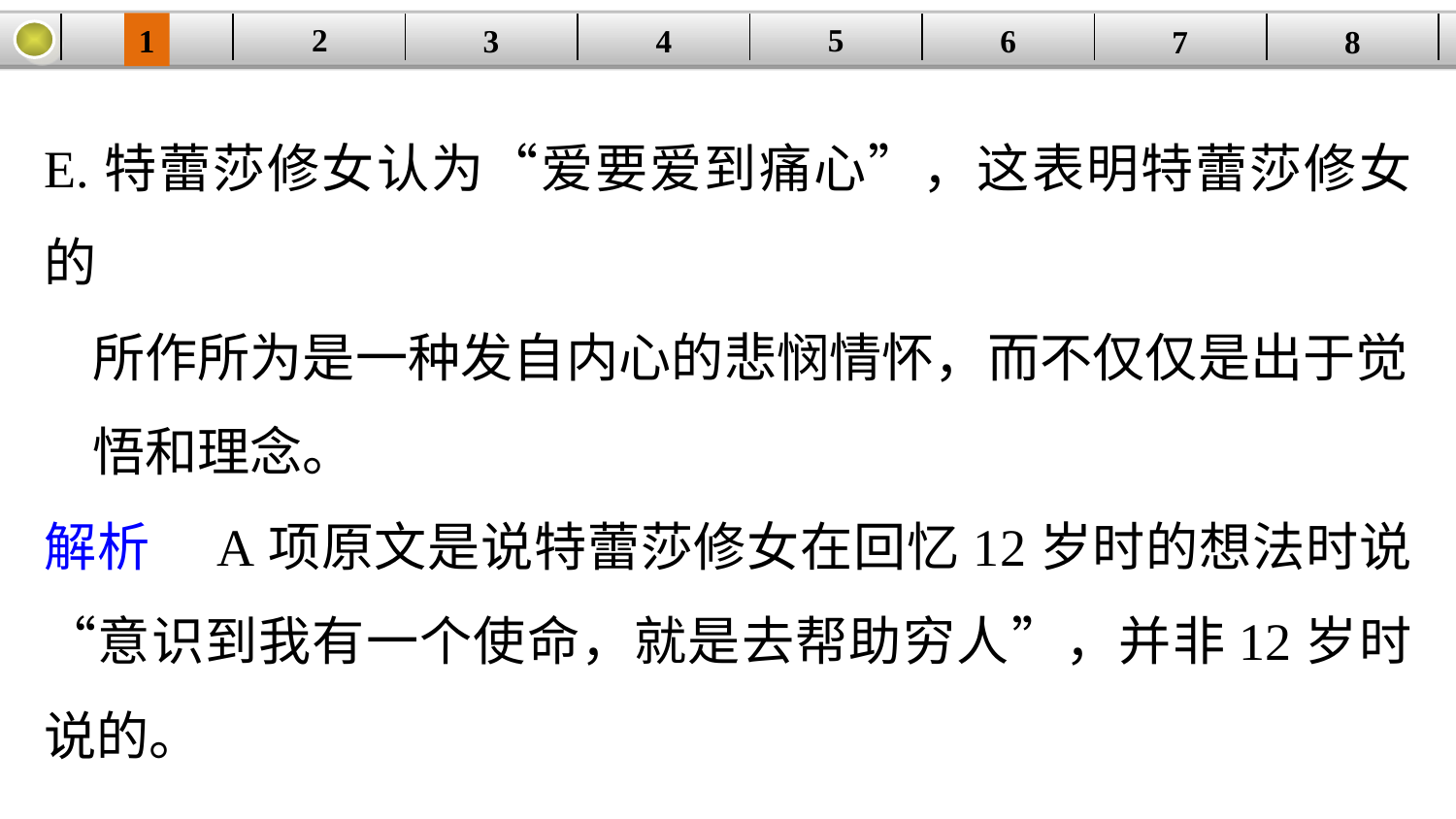

5
2
1
4
6
|  |  |  |  |  |  |  |  |
| --- | --- | --- | --- | --- | --- | --- | --- |
3
8
7

E.特蕾莎修女认为“爱要爱到痛心”，这表明特蕾莎修女的
   所作所为是一种发自内心的悲悯情怀，而不仅仅是出于觉
   悟和理念。
解析　A项原文是说特蕾莎修女在回忆12岁时的想法时说“意识到我有一个使命，就是去帮助穷人”，并非12岁时说的。